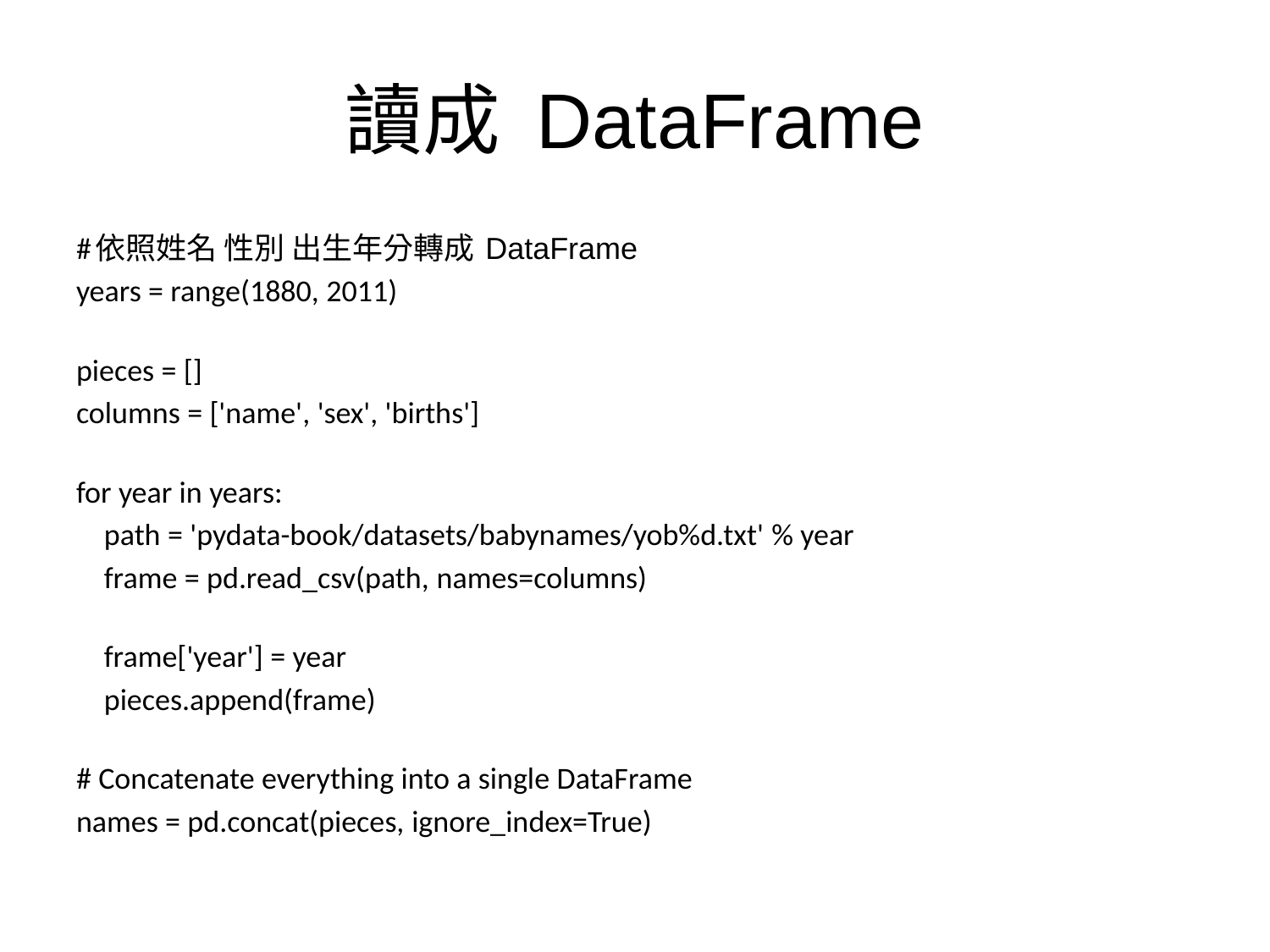

# 讀成 DataFrame
#依照姓名 性別 出生年分轉成 DataFrame
years = range(1880, 2011)
pieces = []
columns = ['name', 'sex', 'births']
for year in years:
    path = 'pydata-book/datasets/babynames/yob%d.txt' % year
    frame = pd.read_csv(path, names=columns)
    frame['year'] = year
    pieces.append(frame)
# Concatenate everything into a single DataFrame
names = pd.concat(pieces, ignore_index=True)